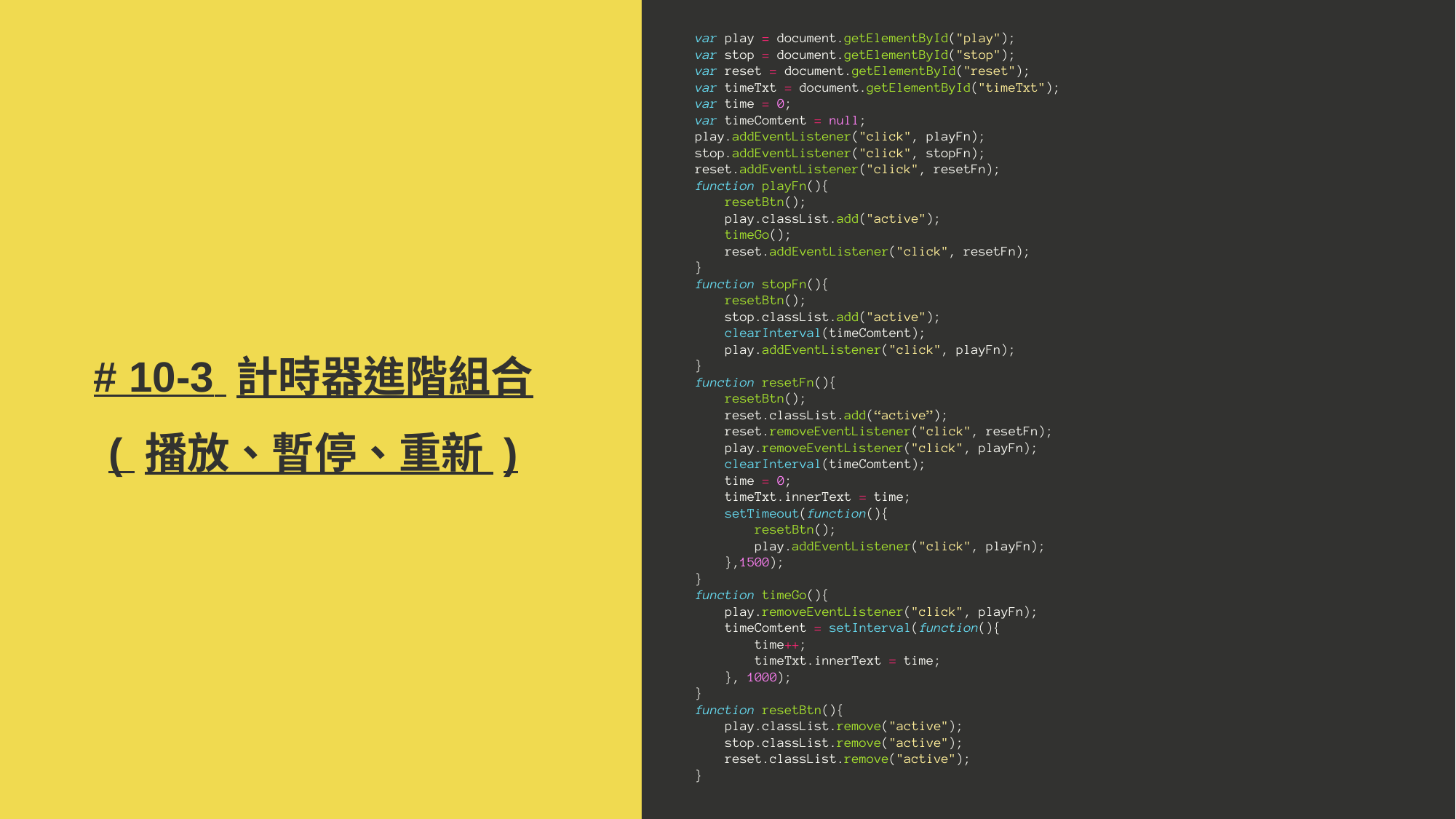

var play = document.getElementById("play");
var stop = document.getElementById("stop");
var reset = document.getElementById("reset");
var timeTxt = document.getElementById("timeTxt");
var time = 0;
var timeComtent = null;
play.addEventListener("click", playFn);
stop.addEventListener("click", stopFn);
reset.addEventListener("click", resetFn);
function playFn(){
    resetBtn();
    play.classList.add("active");
    timeGo();
    reset.addEventListener("click", resetFn);
}
function stopFn(){
    resetBtn();
    stop.classList.add("active");
    clearInterval(timeComtent);
    play.addEventListener("click", playFn);
}
function resetFn(){
    resetBtn();
    reset.classList.add(“active”);
    reset.removeEventListener("click", resetFn);
    play.removeEventListener("click", playFn);
    clearInterval(timeComtent);
    time = 0;
    timeTxt.innerText = time;
    setTimeout(function(){
        resetBtn();
        play.addEventListener("click", playFn);
    },1500);
}
function timeGo(){
    play.removeEventListener("click", playFn);
    timeComtent = setInterval(function(){
        time++;
        timeTxt.innerText = time;
    }, 1000);
}
function resetBtn(){
    play.classList.remove("active");
    stop.classList.remove("active");
    reset.classList.remove("active");
}
# # 10-3 計時器進階組合 ( 播放、暫停、重新 )